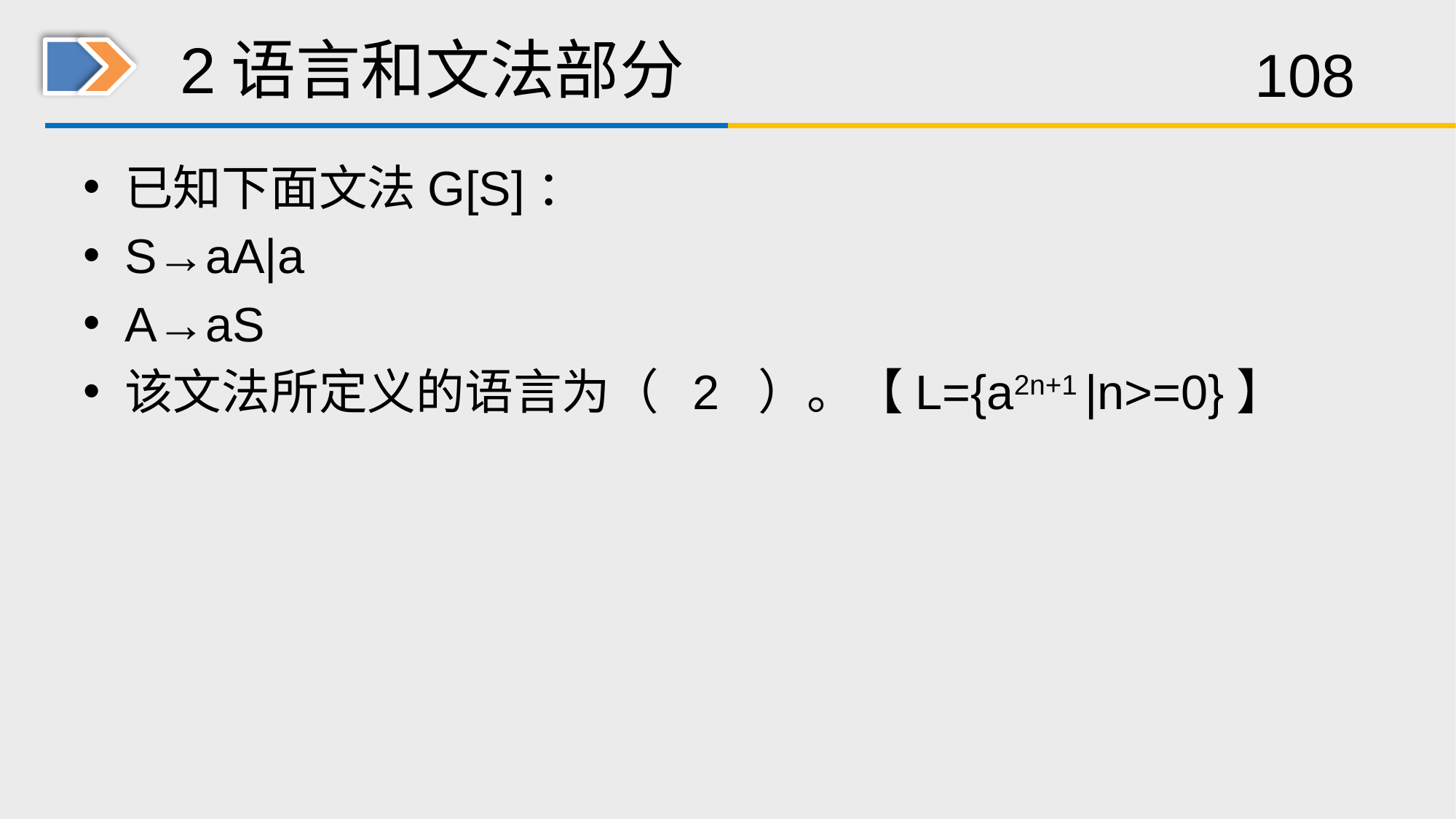

# 2语言和文法部分
108
已知下面文法G[S]：
S→aA|a
A→aS
该文法所定义的语言为（  2  ）。【L={a2n+1 |n>=0}】